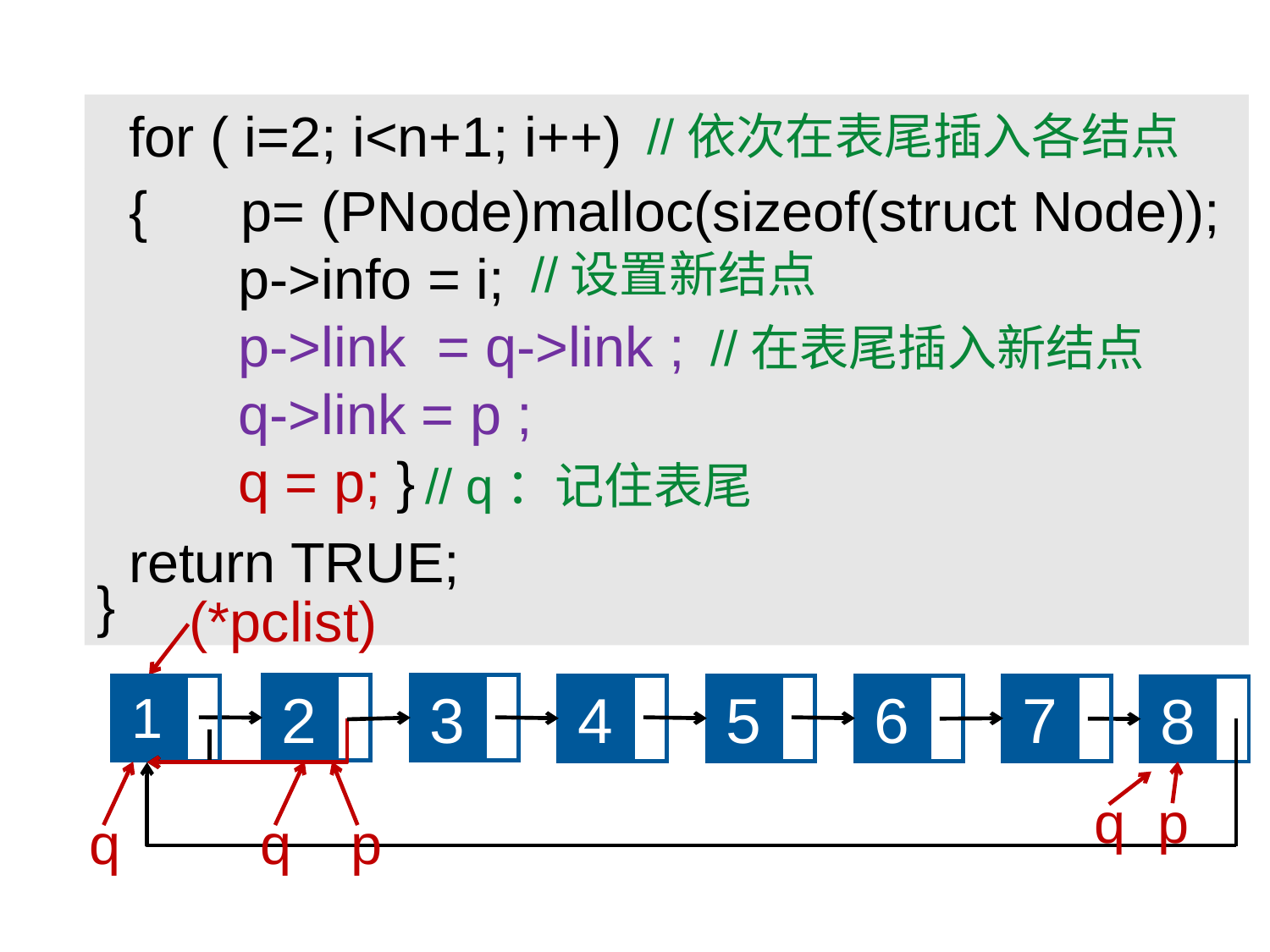

for ( i=2; i<n+1; i++)
//依次在表尾插入各结点
  {      p= (PNode)malloc(sizeof(struct Node));
         p->info = i;
         p->link  = q->link ;
         q->link = p ;
         q = p; }
  return TRUE;
}
//设置新结点
//在表尾插入新结点
// q：记住表尾
(*pclist)
2

3

4

5

6

7

8

1
q
p
q
p
q